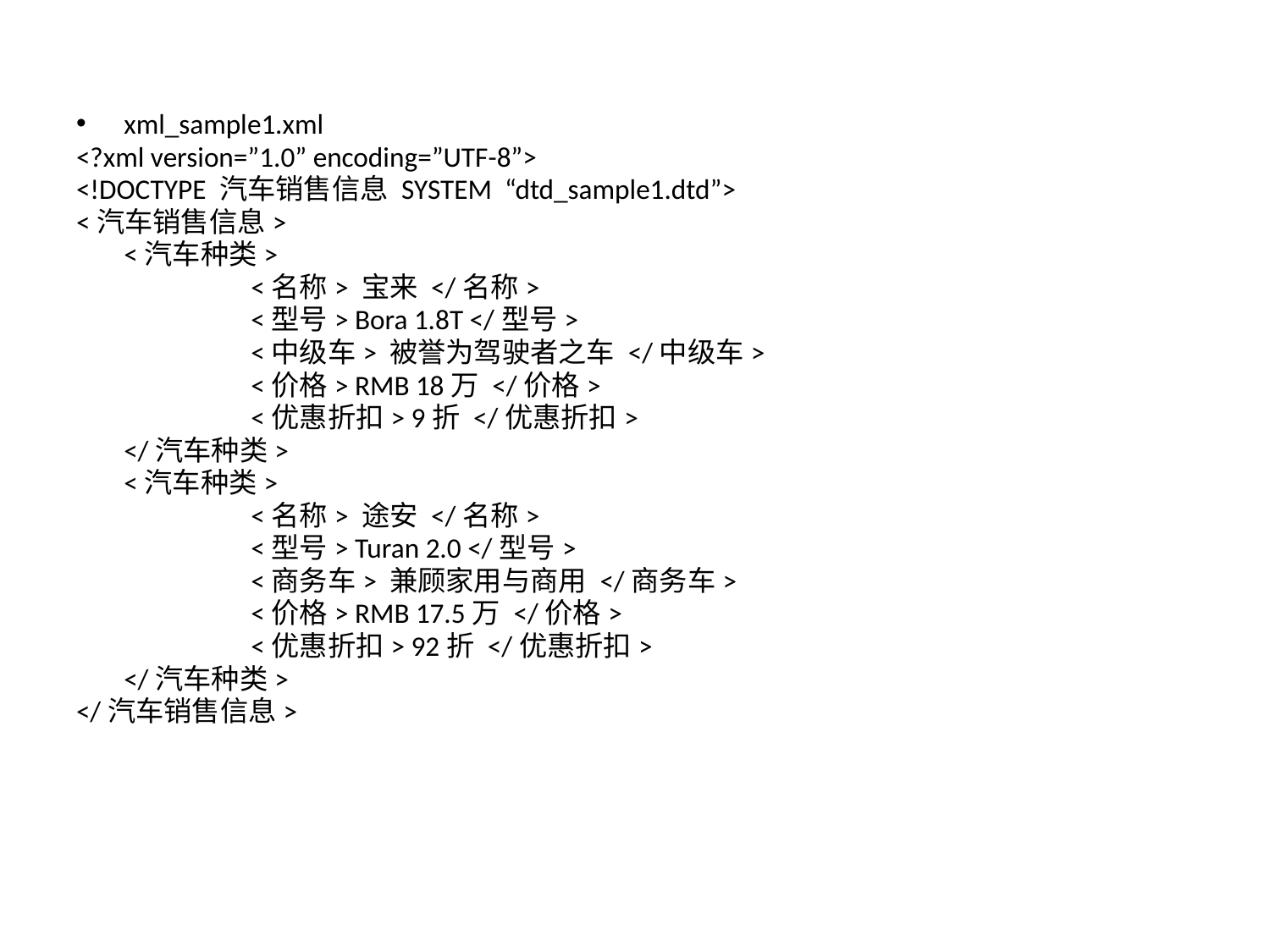

#
xml_sample1.xml
<?xml version=”1.0” encoding=”UTF-8”>
<!DOCTYPE 汽车销售信息 SYSTEM  “dtd_sample1.dtd”>
<汽车销售信息>
	<汽车种类>
		<名称> 宝来 </名称>
		<型号> Bora 1.8T </型号>
		<中级车> 被誉为驾驶者之车 </中级车>
		<价格> RMB 18万 </价格>
		<优惠折扣> 9折 </优惠折扣>
	</汽车种类>
	<汽车种类>
		<名称> 途安 </名称>
		<型号> Turan 2.0 </型号>
		<商务车> 兼顾家用与商用 </商务车>
		<价格> RMB 17.5万 </价格>
		<优惠折扣> 92折 </优惠折扣>
	</汽车种类>
</汽车销售信息>